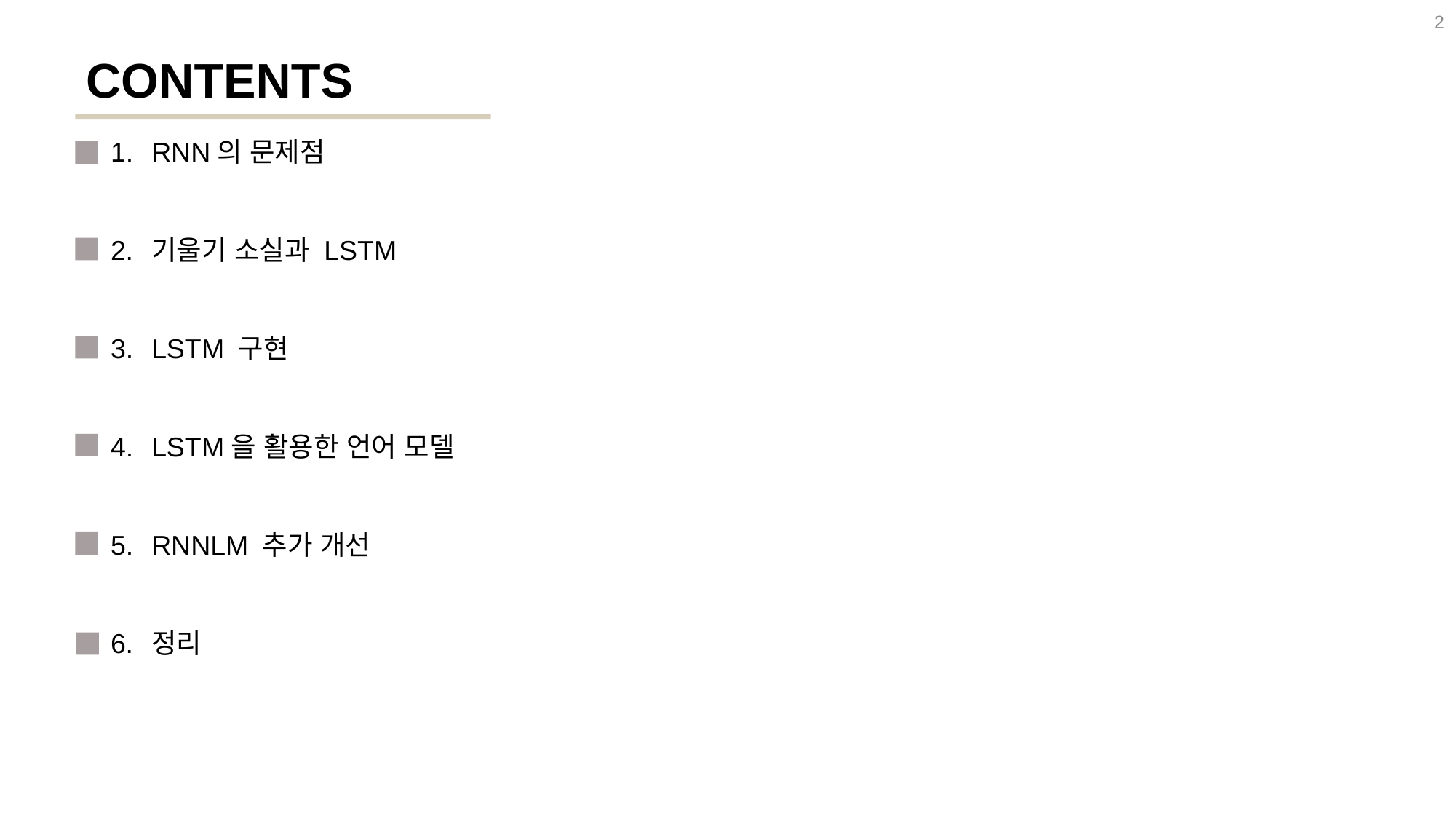

2
CONTENTS

RNN의 문제점

기울기 소실과 LSTM

LSTM 구현

LSTM을 활용한 언어 모델

RNNLM 추가 개선

정리